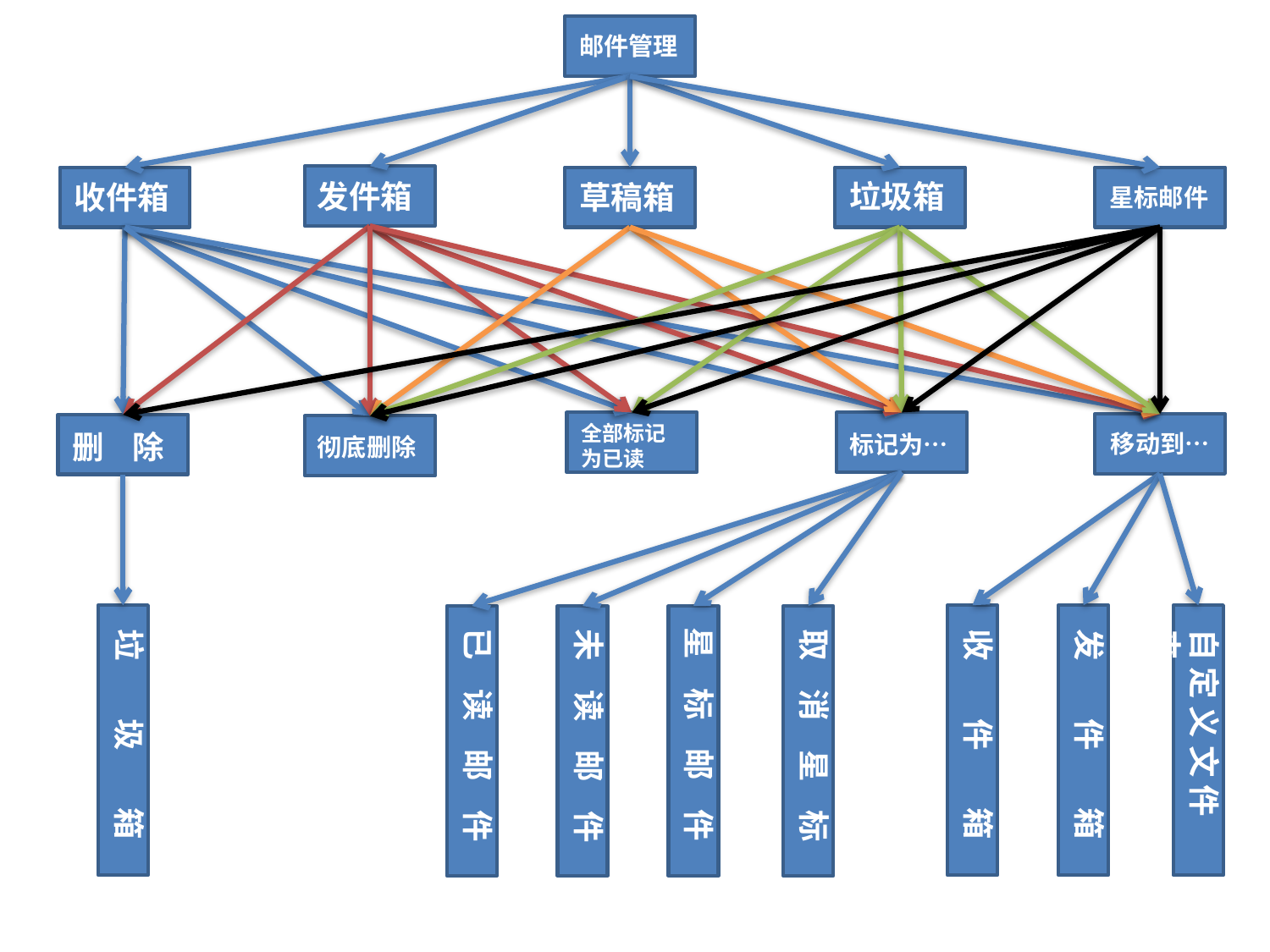

邮件管理

发件箱
垃圾箱
收件箱
草稿箱
星标邮件

全部标记为已读

删    除
移动到…
标记为…
彻底删除

星    标    邮    件
已    读    邮    件
取    消    星    标
自 定 义 文 件 夹
垃        圾        箱
未    读    邮    件
收        件        箱
发        件        箱